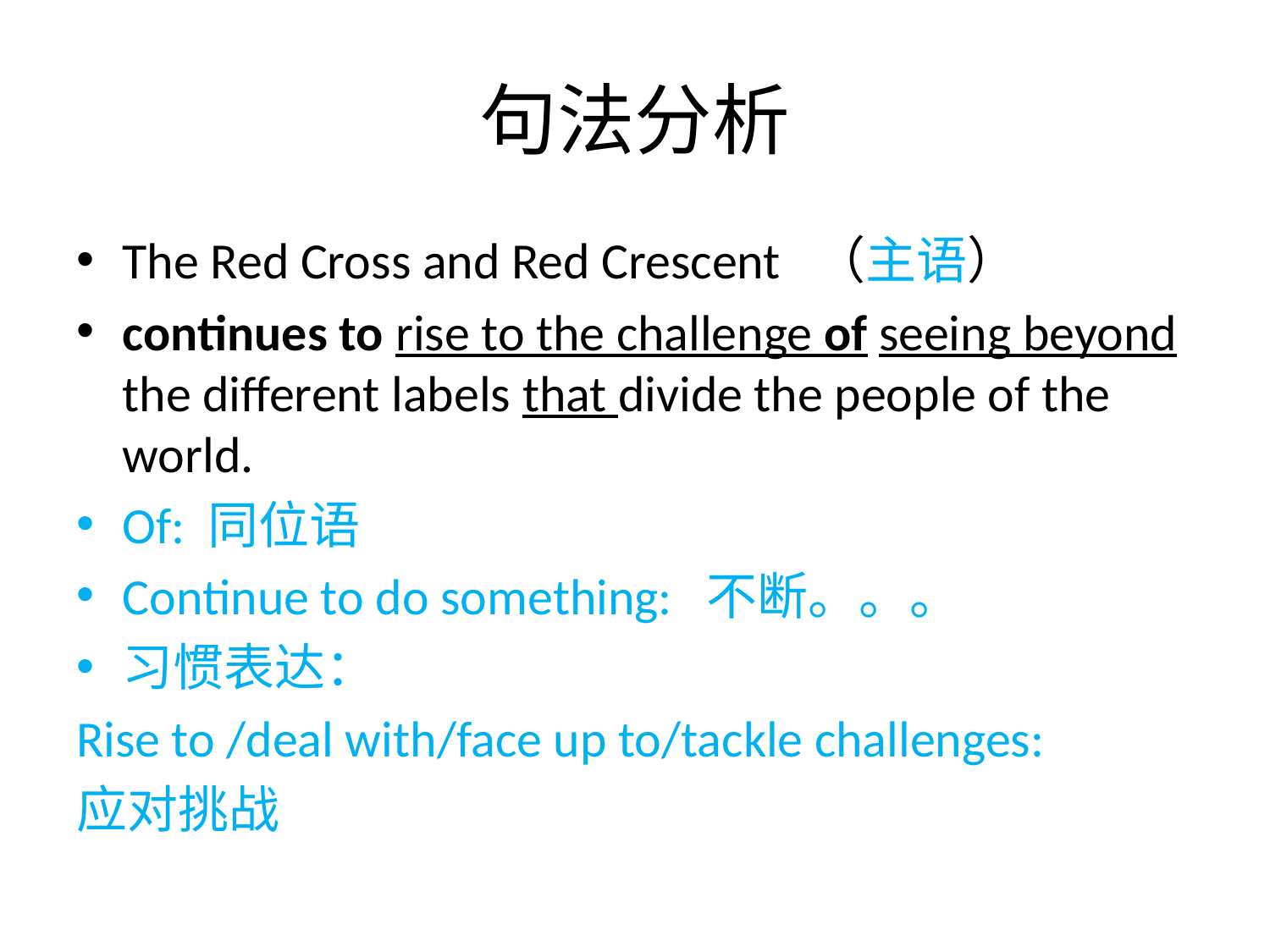

# 句法分析
The Red Cross and Red Crescent  （主语）
continues to rise to the challenge of seeing beyond the different labels that divide the people of the world.
Of: 同位语
Continue to do something:  不断。。。
习惯表达：
Rise to /deal with/face up to/tackle challenges:
应对挑战